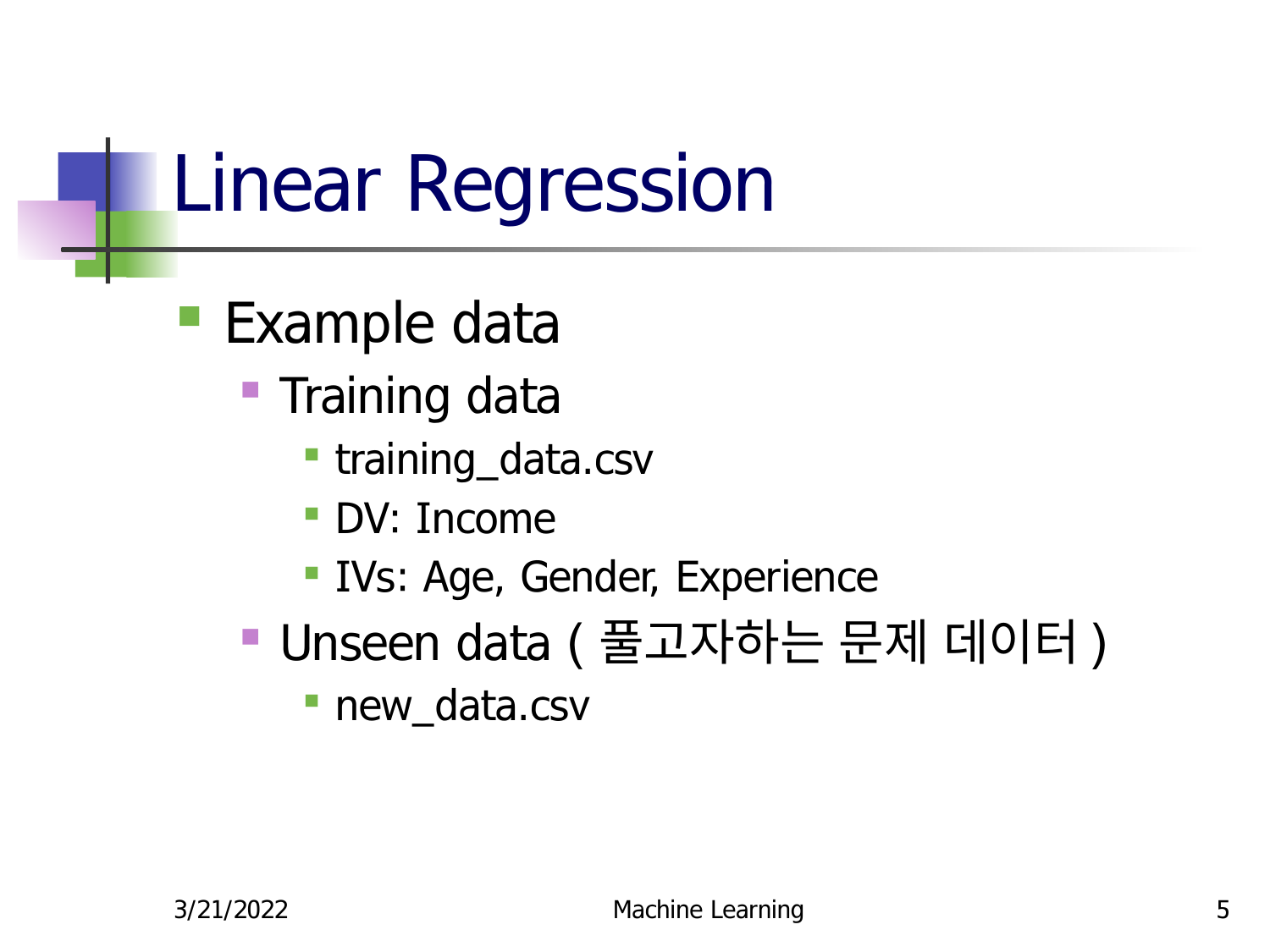

# Linear Regression
Example data
Training data
training_data.csv
DV: Income
IVs: Age, Gender, Experience
Unseen data (풀고자하는 문제 데이터)
new_data.csv
3/21/2022
Machine Learning
5